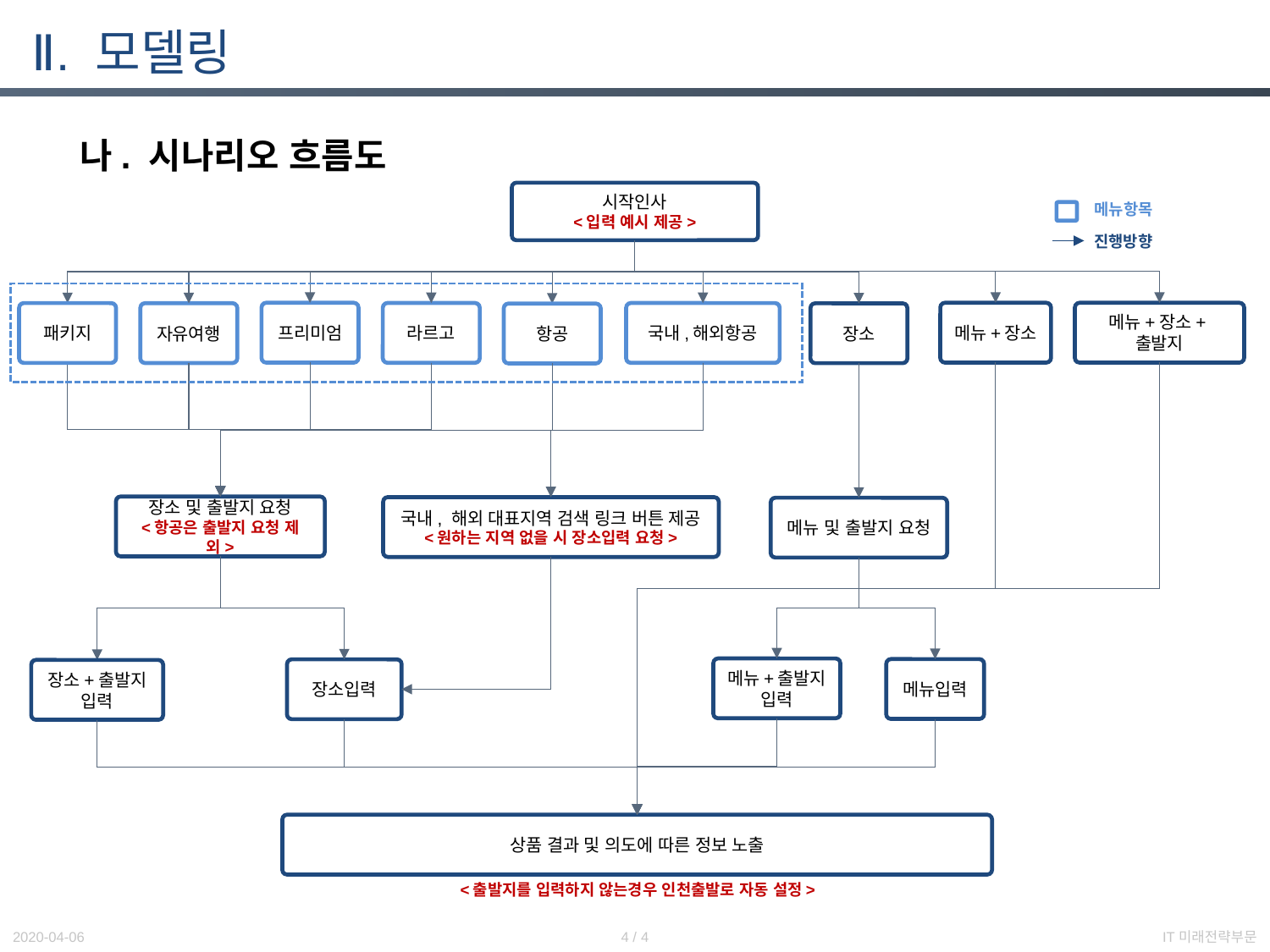

# Ⅱ. 모델링
나. 시나리오 흐름도
시작인사
<입력 예시 제공>
메뉴항목

진행방향

프리미엄
메뉴+장소
메뉴+장소+출발지
라르고
국내,해외항공
패키지
자유여행
장소
항공
장소 및 출발지 요청
<항공은 출발지 요청 제외>
국내, 해외 대표지역 검색 링크 버튼 제공
<원하는 지역 없을 시 장소입력 요청>
메뉴 및 출발지 요청
메뉴+출발지
입력
메뉴입력
장소입력
장소+출발지 입력
상품 결과 및 의도에 따른 정보 노출
<출발지를 입력하지 않는경우 인천출발로 자동 설정>
2020-04-06
4 / 4
IT미래전략부문